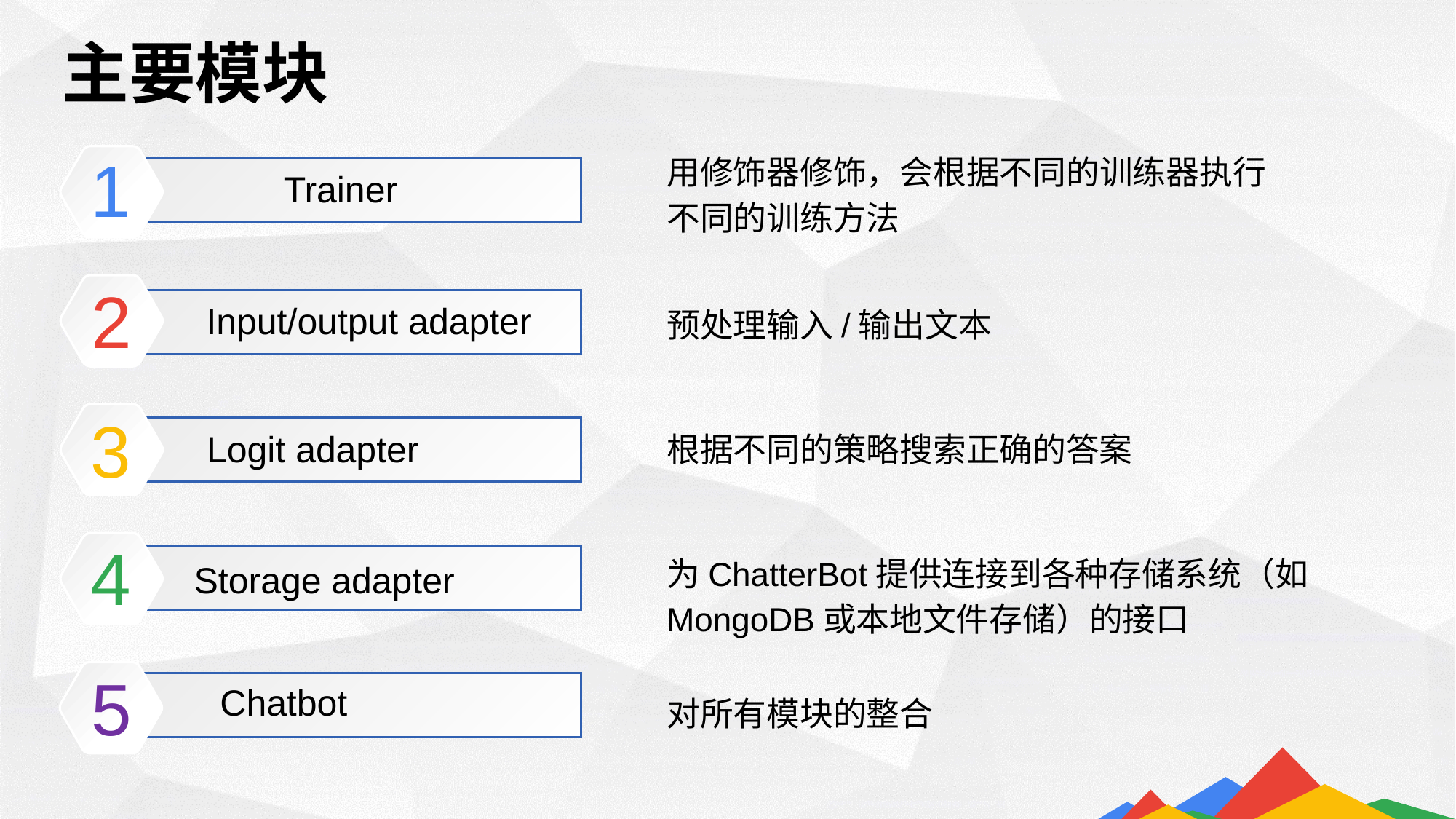

主要模块
1
用修饰器修饰，会根据不同的训练器执行不同的训练方法

Trainer
2

Input/output adapter
预处理输入/输出文本
3

根据不同的策略搜索正确的答案

Logit adapter
4

为ChatterBot提供连接到各种存储系统（如MongoDB或本地文件存储）的接口

Storage adapter
5

Chatbot
对所有模块的整合